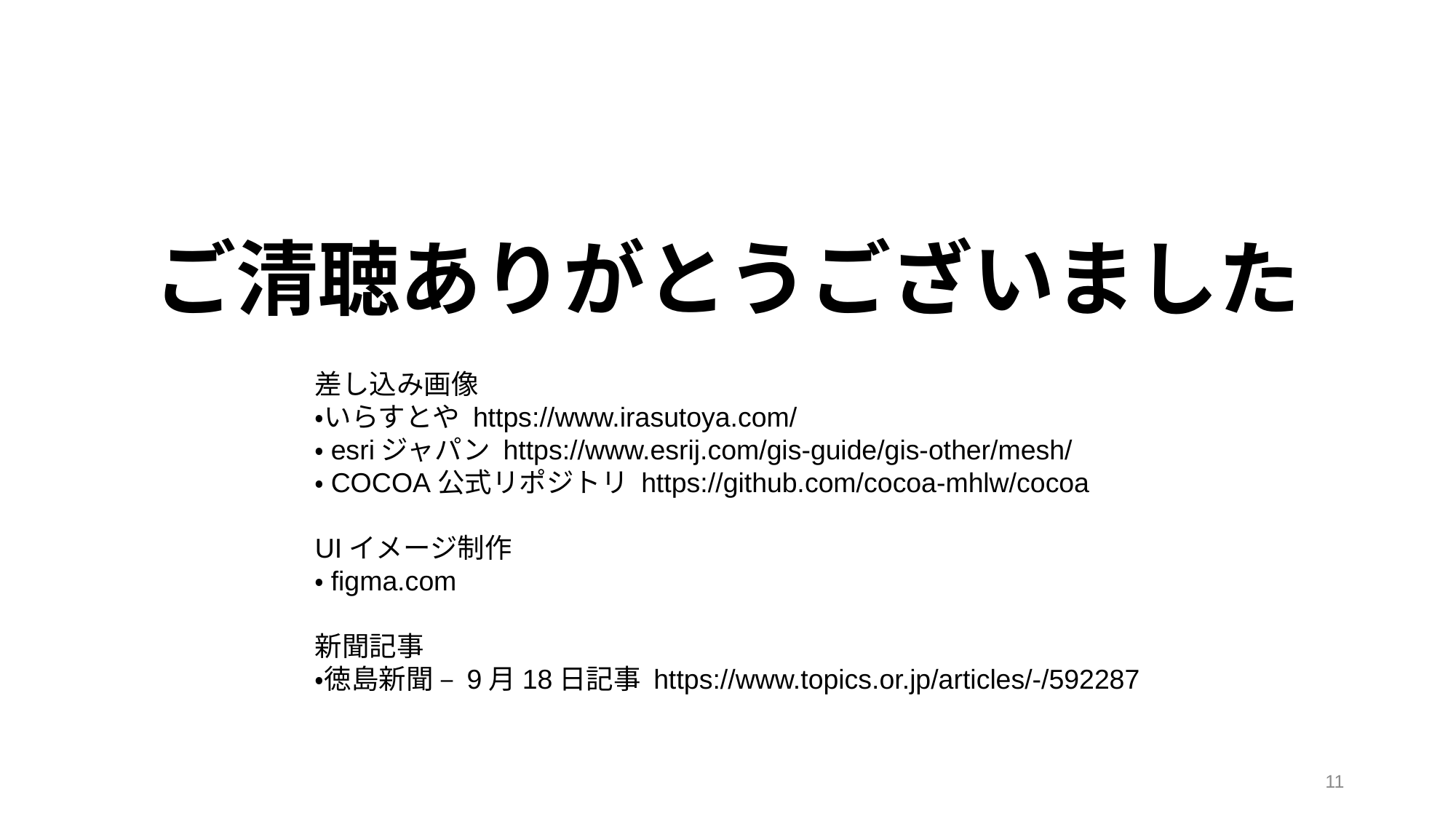

# ご清聴ありがとうございました
差し込み画像
・いらすとや https://www.irasutoya.com/
・esriジャパン https://www.esrij.com/gis-guide/gis-other/mesh/
・COCOA公式リポジトリ https://github.com/cocoa-mhlw/cocoa

UIイメージ制作
・figma.com

新聞記事
・徳島新聞 – 9月18日記事 https://www.topics.or.jp/articles/-/592287
11